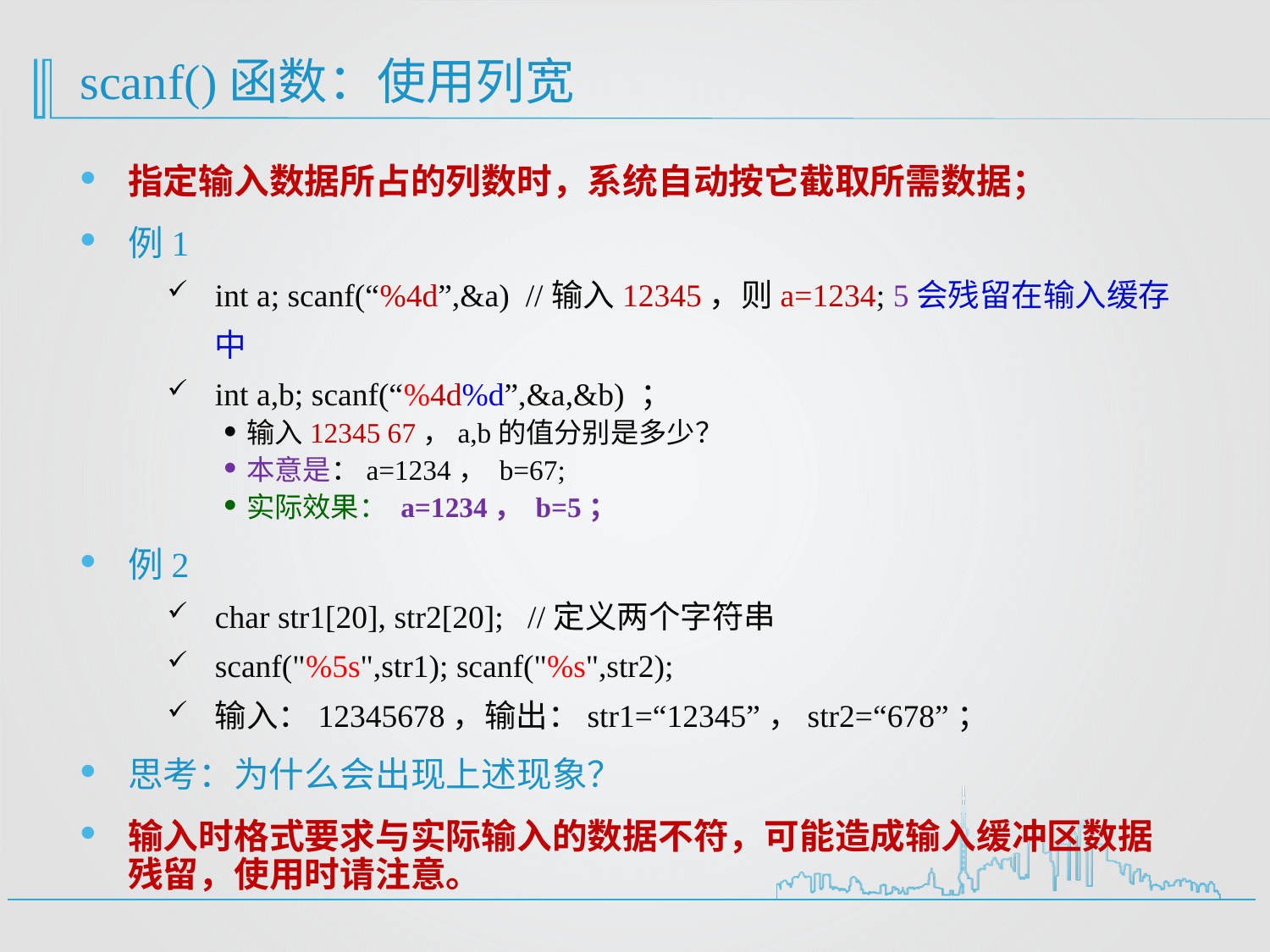

# scanf()函数：使用列宽
指定输入数据所占的列数时，系统自动按它截取所需数据；
例1
int a; scanf(“%4d”,&a)  //输入12345，则a=1234; 5会残留在输入缓存中
int a,b; scanf(“%4d%d”,&a,&b) ；
输入12345 67，a,b的值分别是多少？
本意是：a=1234， b=67;
实际效果： a=1234， b=5；
例2
char str1[20], str2[20];   //定义两个字符串
scanf("%5s",str1); scanf("%s",str2);
输入：12345678，输出：str1=“12345”，str2=“678”；
思考：为什么会出现上述现象？
输入时格式要求与实际输入的数据不符，可能造成输入缓冲区数据残留，使用时请注意。